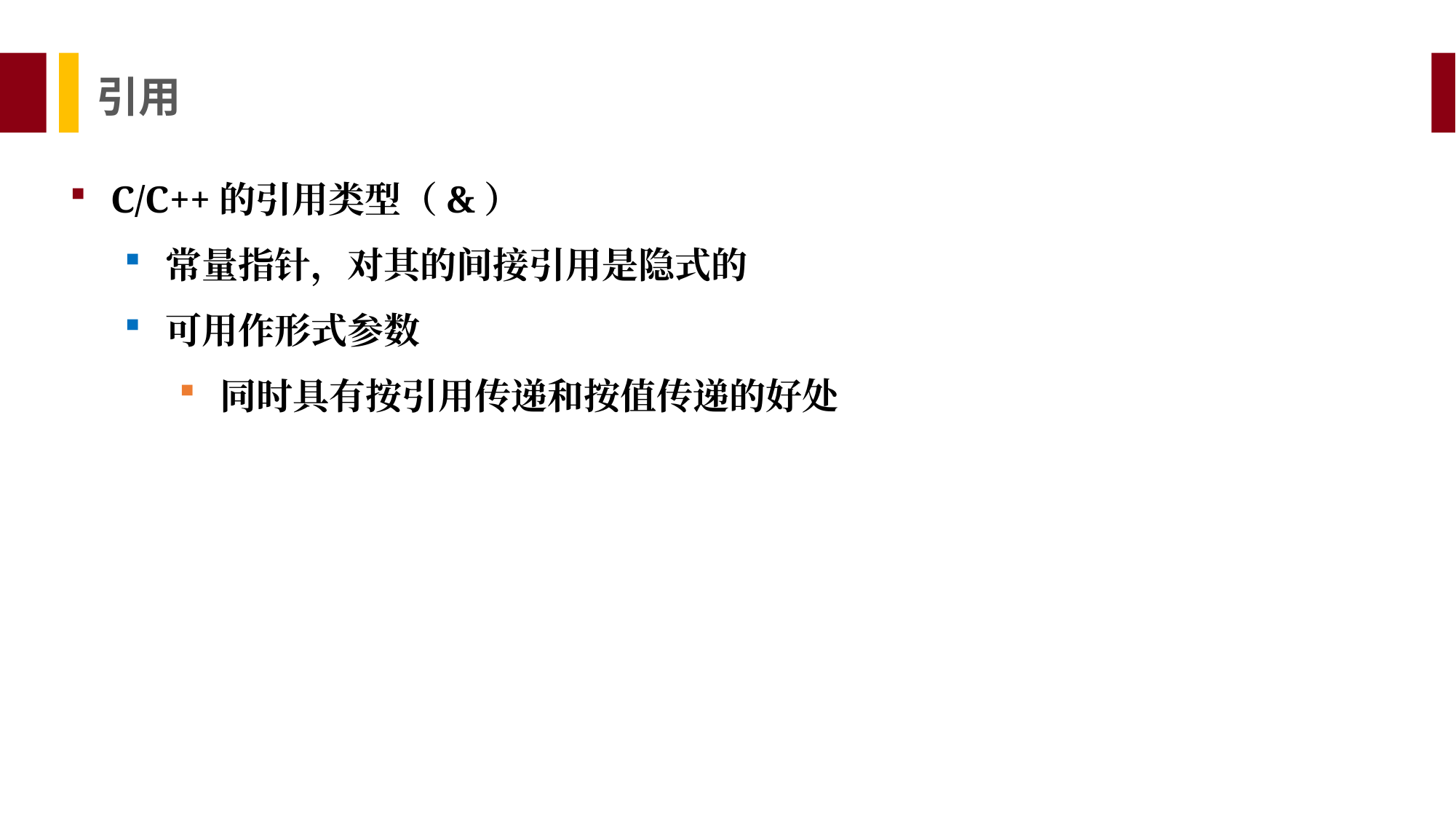

引用
C/C++的引用类型（&）
常量指针，对其的间接引用是隐式的
可用作形式参数
同时具有按引用传递和按值传递的好处